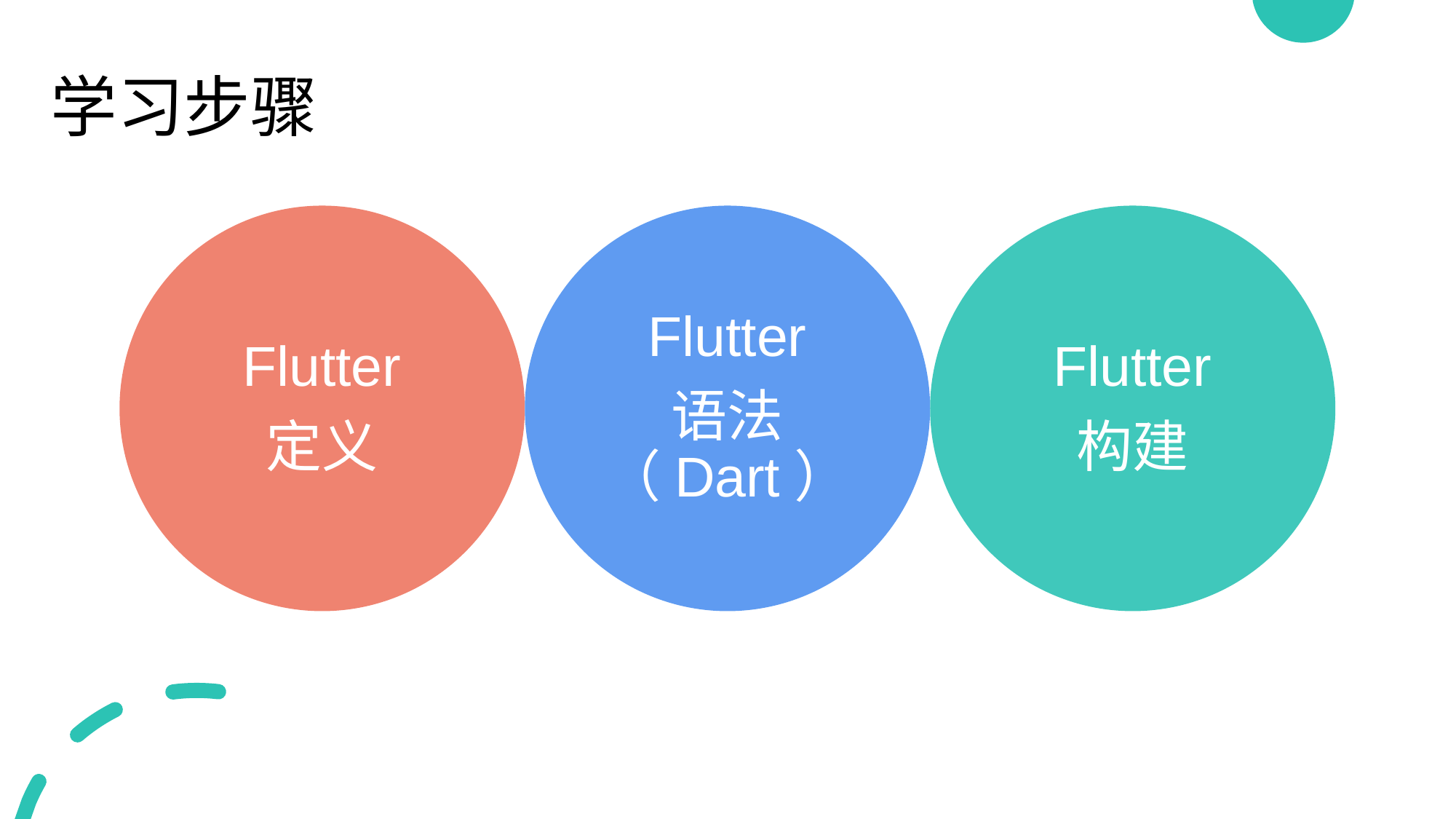

# 学习步骤
Flutter
定义
Flutter
语法（Dart）
Flutter
构建